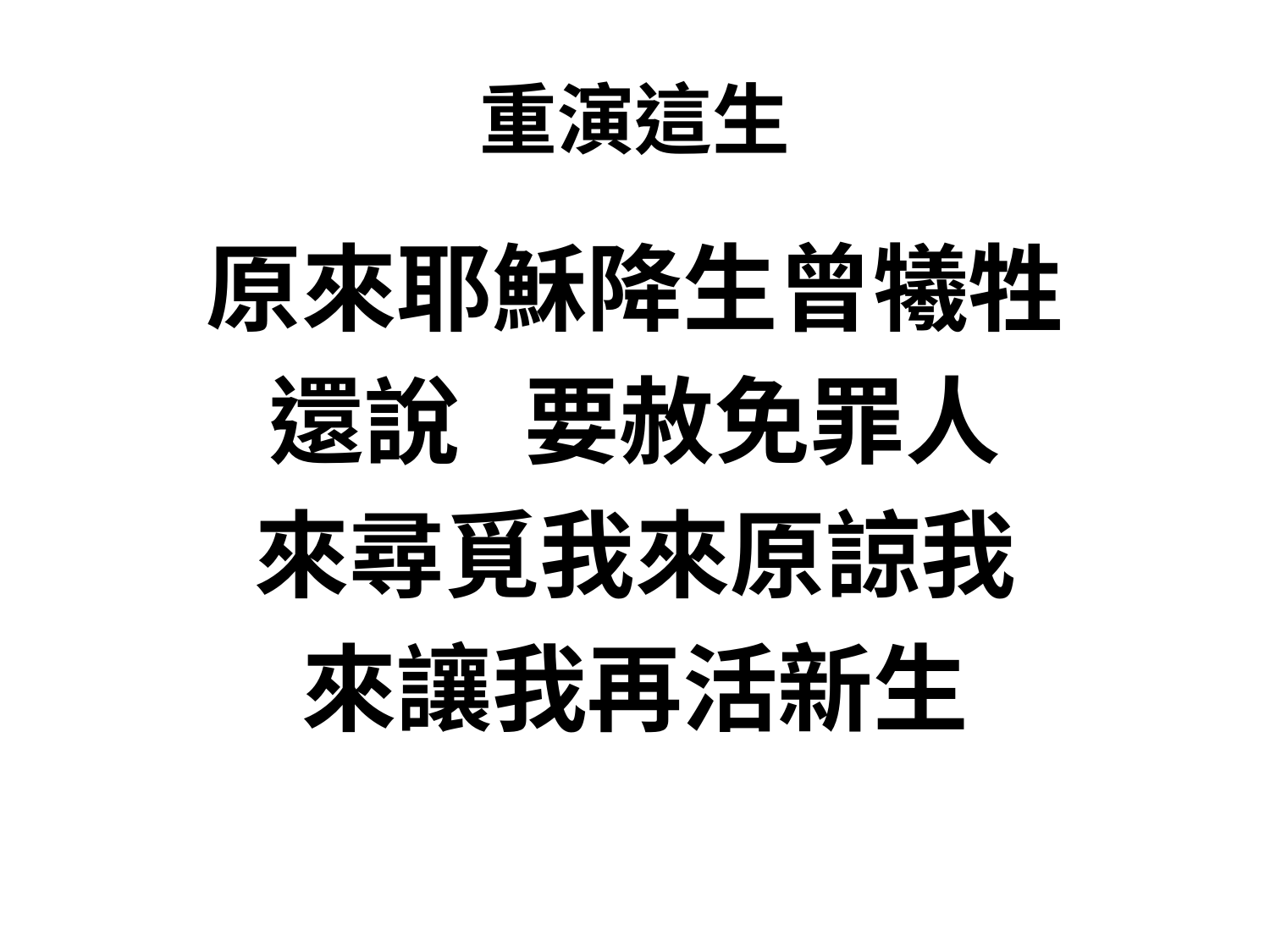

# 重演這生
原來耶穌降生曾犧牲
還說   要赦免罪人
來尋覓我來原諒我
來讓我再活新生